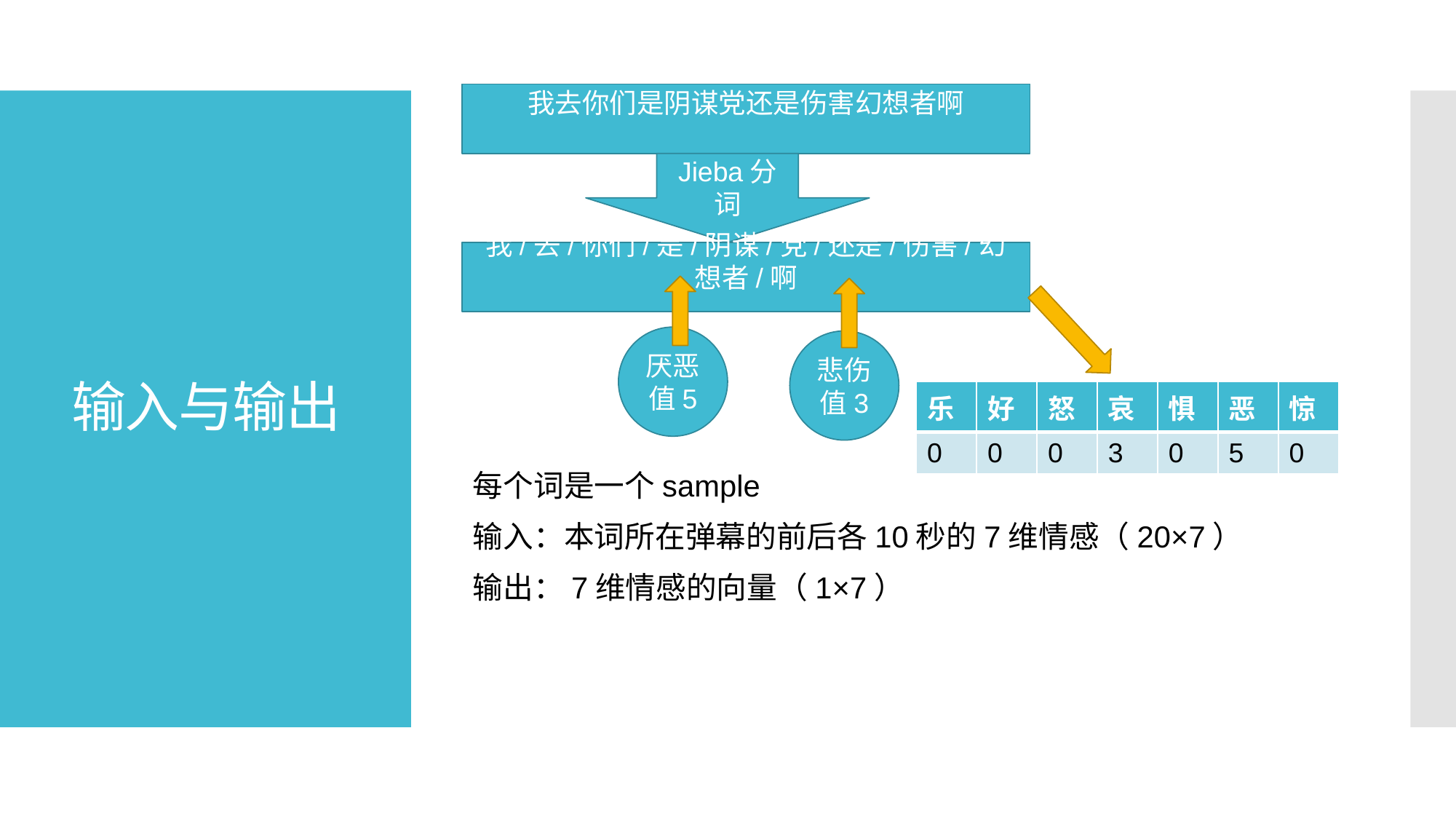

我去你们是阴谋党还是伤害幻想者啊

每个词是一个sample
输入：本词所在弹幕的前后各10秒的7维情感（20×7）
输出：7维情感的向量（1×7）

# 输入与输出
Jieba分词
我/去/你们/是/阴谋/党/还是/伤害/幻想者/啊

厌恶值5
悲伤值3
| 乐 | 好 | 怒 | 哀 | 惧 | 恶 | 惊 |
| --- | --- | --- | --- | --- | --- | --- |
| 0 | 0 | 0 | 3 | 0 | 5 | 0 |